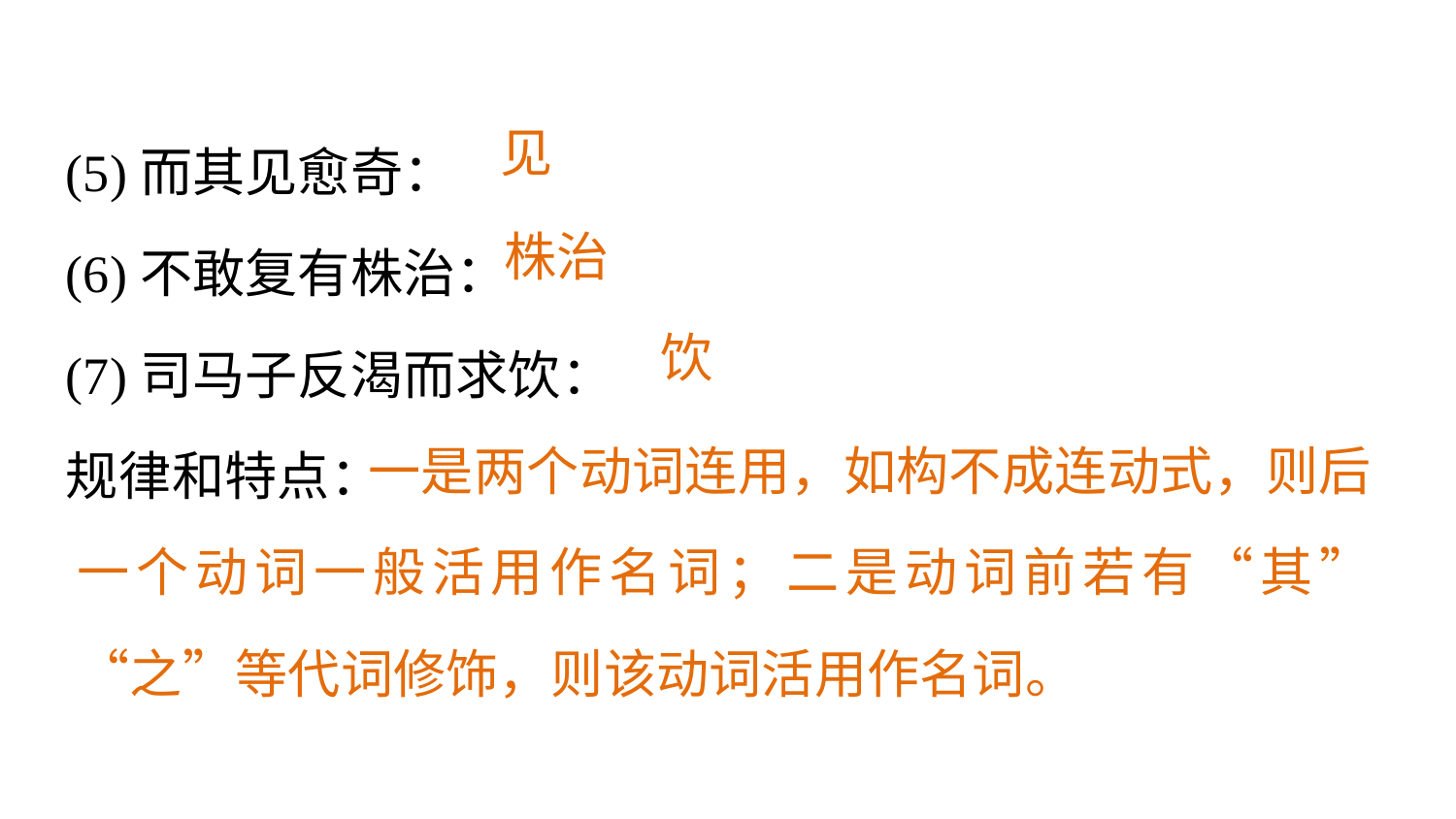

(5)而其见愈奇：
(6)不敢复有株治：
(7)司马子反渴而求饮：
规律和特点：
见
株治
饮
                       一是两个动词连用，如构不成连动式，则后一个动词一般活用作名词；二是动词前若有“其”“之”等代词修饰，则该动词活用作名词。